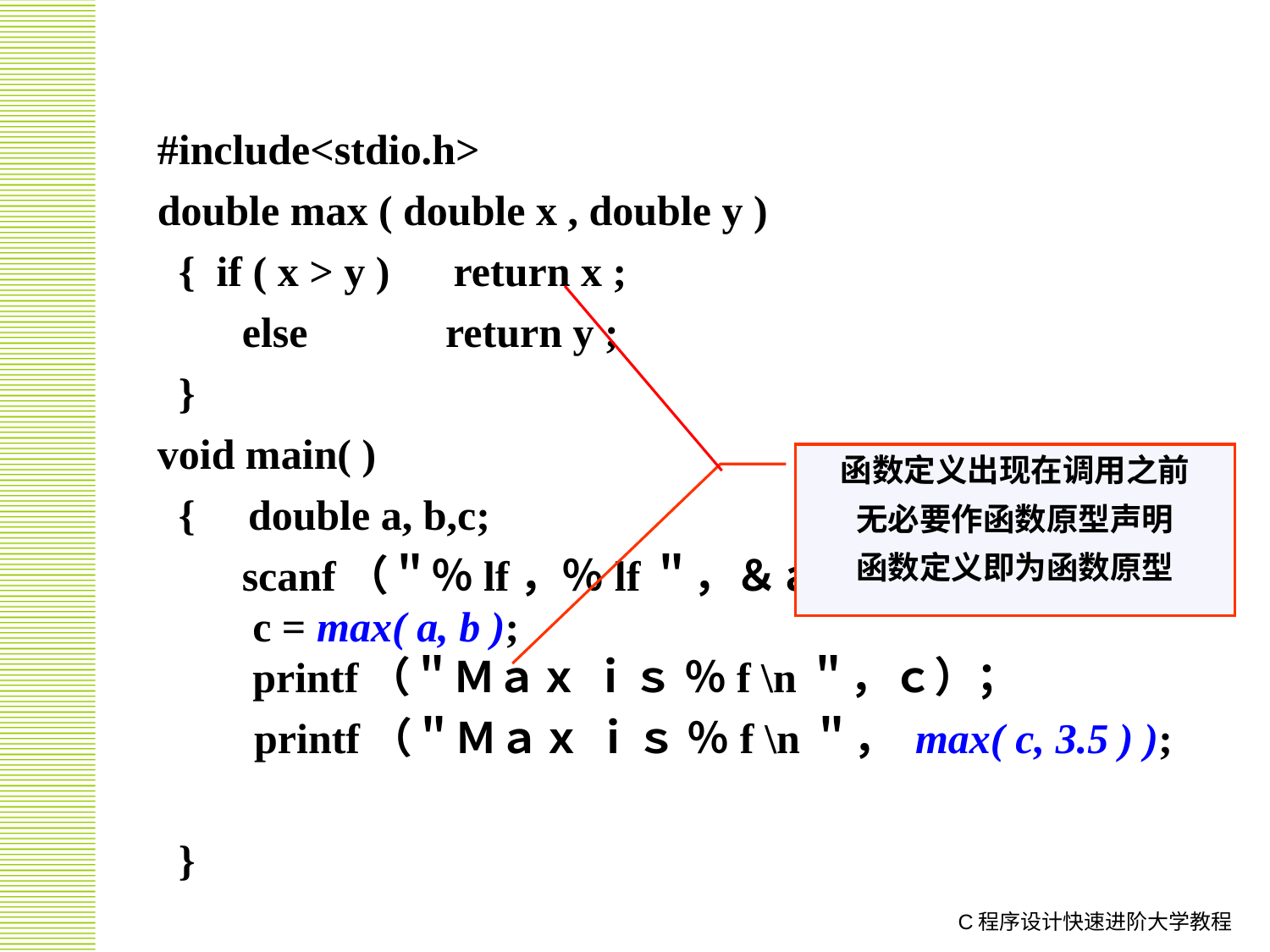

#include<stdio.h>
double max ( double x , double y )
  {  if ( x > y )      return x ;
        else             return y ;
  }
void main( )
  {     double a, b,c;
        scanf（＂％lf，％lf＂，＆ａ，＆ｂ）；
         c = max( a, b );
         printf（＂Ｍａｘ ｉｓ ％f \n＂，ｃ）；
         printf（＂Ｍａｘ ｉｓ ％f \n＂， max( c, 3.5 ) );
  }

函数定义出现在调用之前
无必要作函数原型声明
函数定义即为函数原型
26
C程序设计快速进阶大学教程